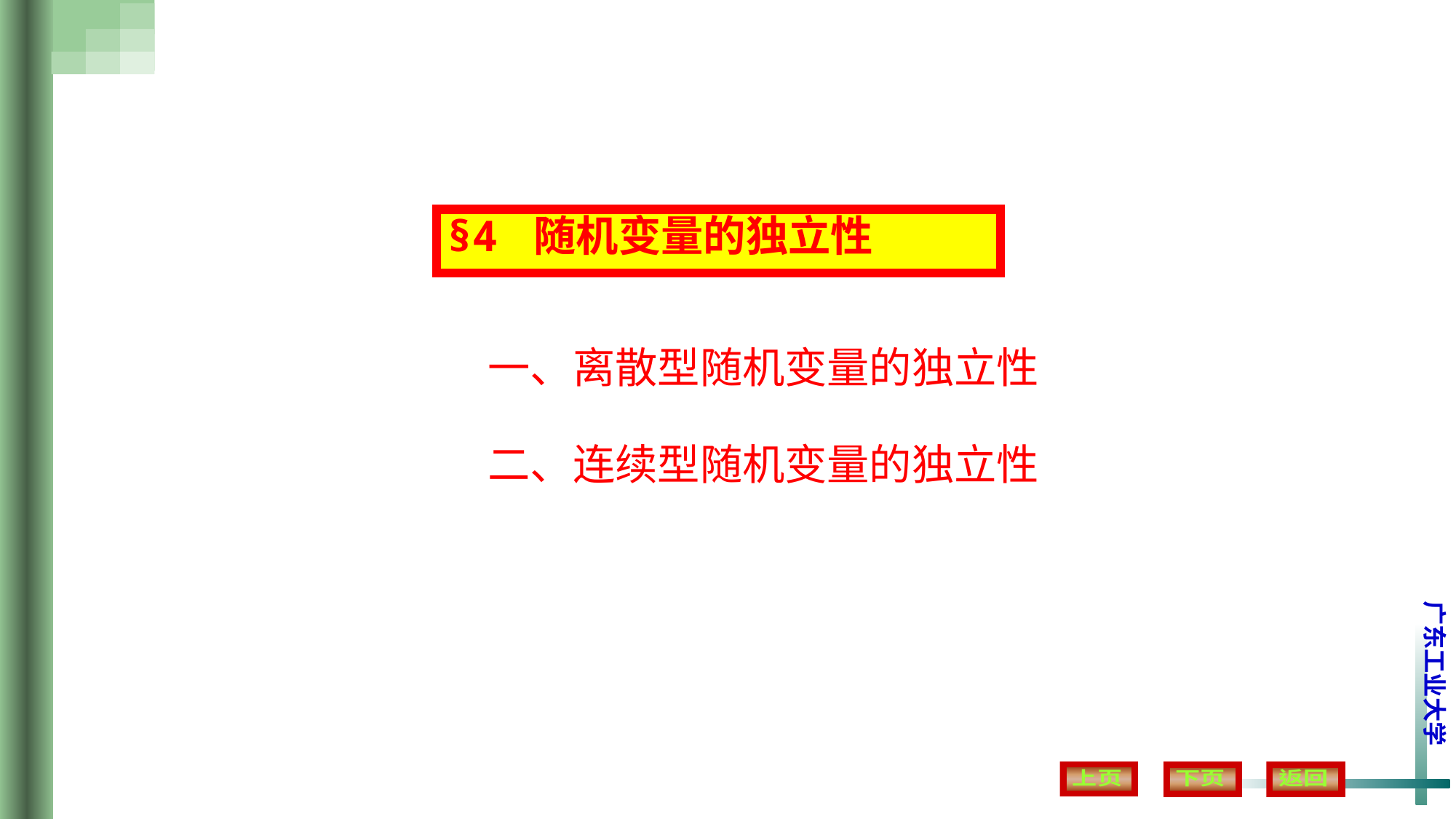

§4 随机变量的独立性
一、离散型随机变量的独立性
二、连续型随机变量的独立性